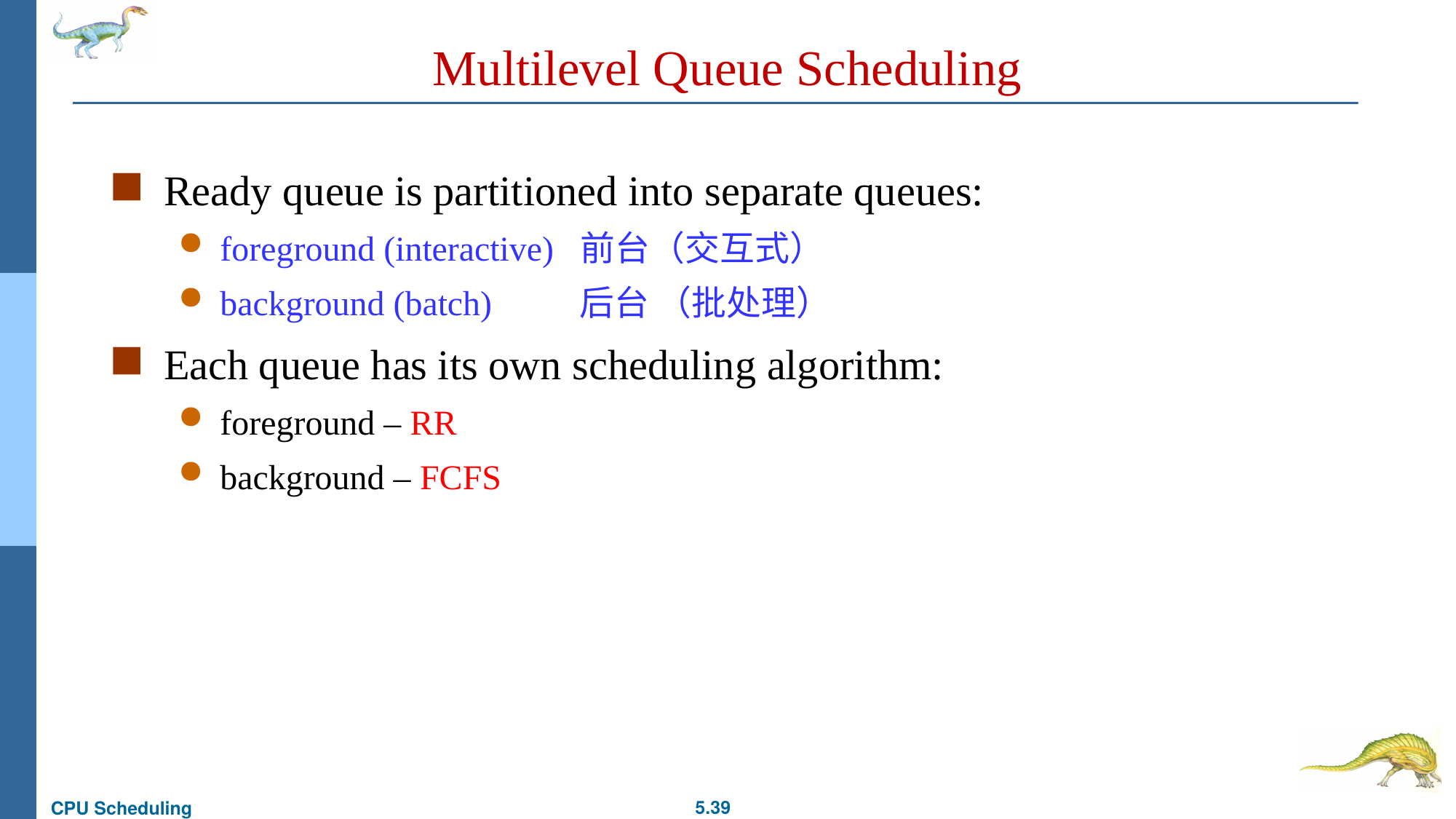

# Multilevel Queue Scheduling
Ready queue is partitioned into separate queues:
foreground (interactive)  前台（交互式）
background (batch) 　　后台 （批处理）
Each queue has its own scheduling algorithm:
foreground – RR
background – FCFS